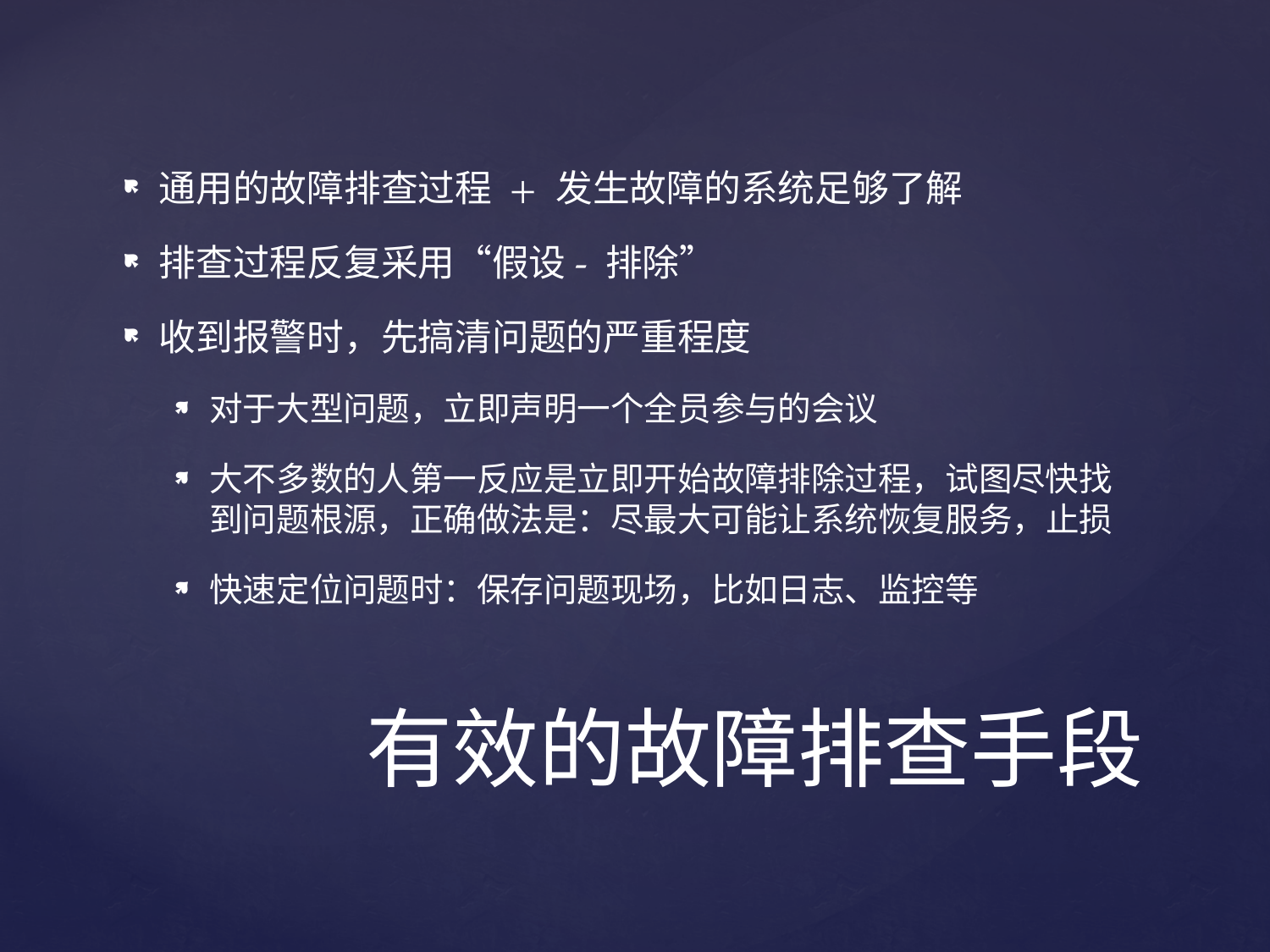

通用的故障排查过程 + 发生故障的系统足够了解
排查过程反复采用“假设- 排除”
收到报警时，先搞清问题的严重程度
对于大型问题，立即声明一个全员参与的会议
大不多数的人第一反应是立即开始故障排除过程，试图尽快找到问题根源，正确做法是：尽最大可能让系统恢复服务，止损
快速定位问题时：保存问题现场，比如日志、监控等
# 有效的故障排查手段